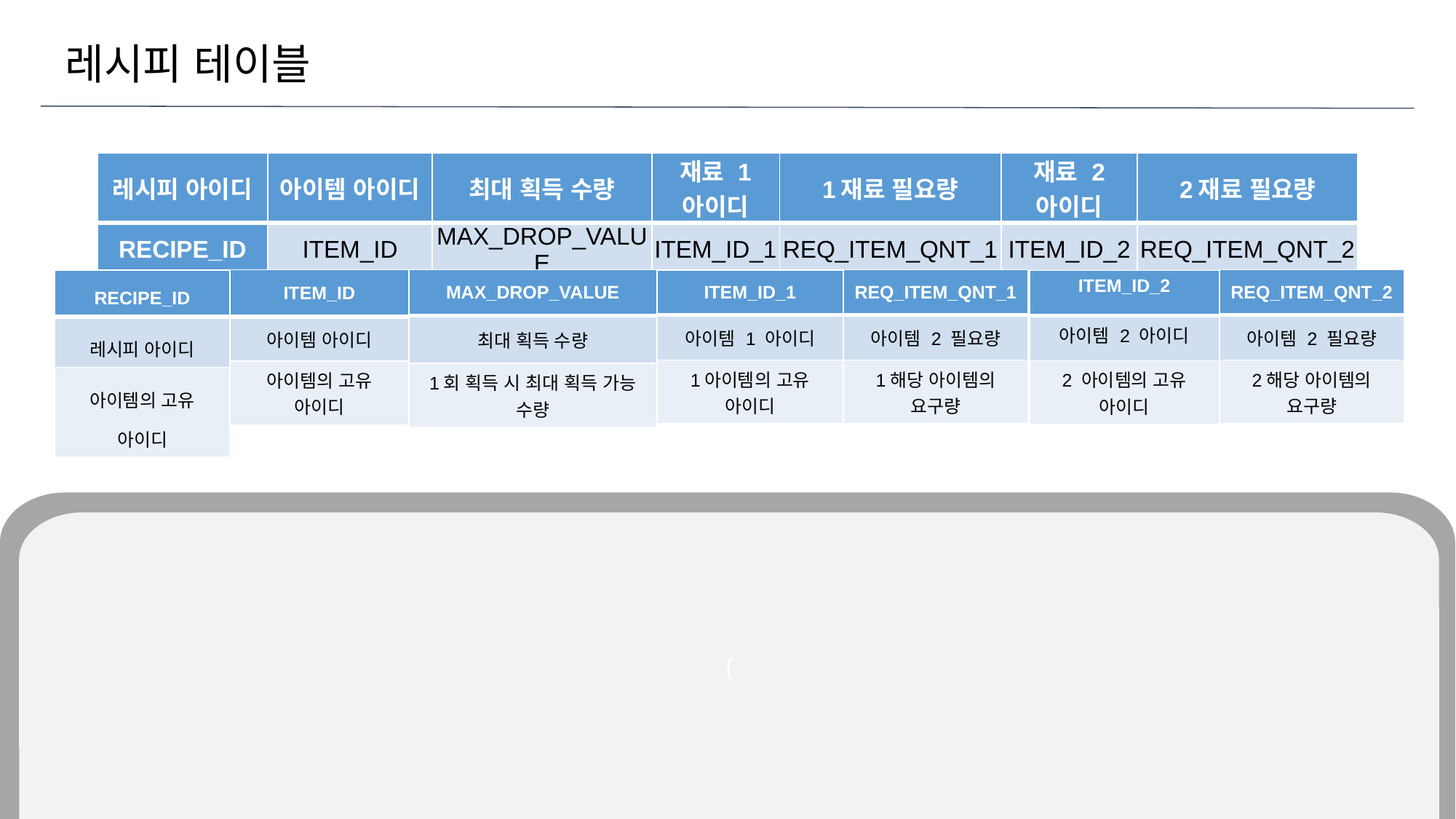

# 레시피 테이블
| 레시피 아이디 | 아이템 아이디 | 최대 획득 수량 | 재료 1 아이디 | 1재료 필요량 | 재료 2 아이디 | 2재료 필요량 |
| --- | --- | --- | --- | --- | --- | --- |
| RECIPE\_ID | ITEM\_ID | MAX\_DROP\_VALUE | ITEM\_ID\_1 | REQ\_ITEM\_QNT\_1 | ITEM\_ID\_2 | REQ\_ITEM\_QNT\_2 |
| INT | INT | INT | INT | INT | INT | INT |
| REQ\_ITEM\_QNT\_2 |
| --- |
| 아이템 2 필요량 |
| 2해당 아이템의 요구량 |
| REQ\_ITEM\_QNT\_1 |
| --- |
| 아이템 2 필요량 |
| 1해당 아이템의 요구량 |
| ITEM\_ID |
| --- |
| 아이템 아이디 |
| 아이템의 고유 아이디 |
| MAX\_DROP\_VALUE |
| --- |
| 최대 획득 수량 |
| 1회 획득 시 최대 획득 가능 수량 |
| RECIPE\_ID |
| --- |
| 레시피 아이디 |
| 아이템의 고유 아이디 |
| ITEM\_ID\_1 |
| --- |
| 아이템 1 아이디 |
| 1아이템의 고유 아이디 |
| ITEM\_ID\_2 |
| --- |
| 아이템 2 아이디 |
| 2 아이템의 고유 아이디 |